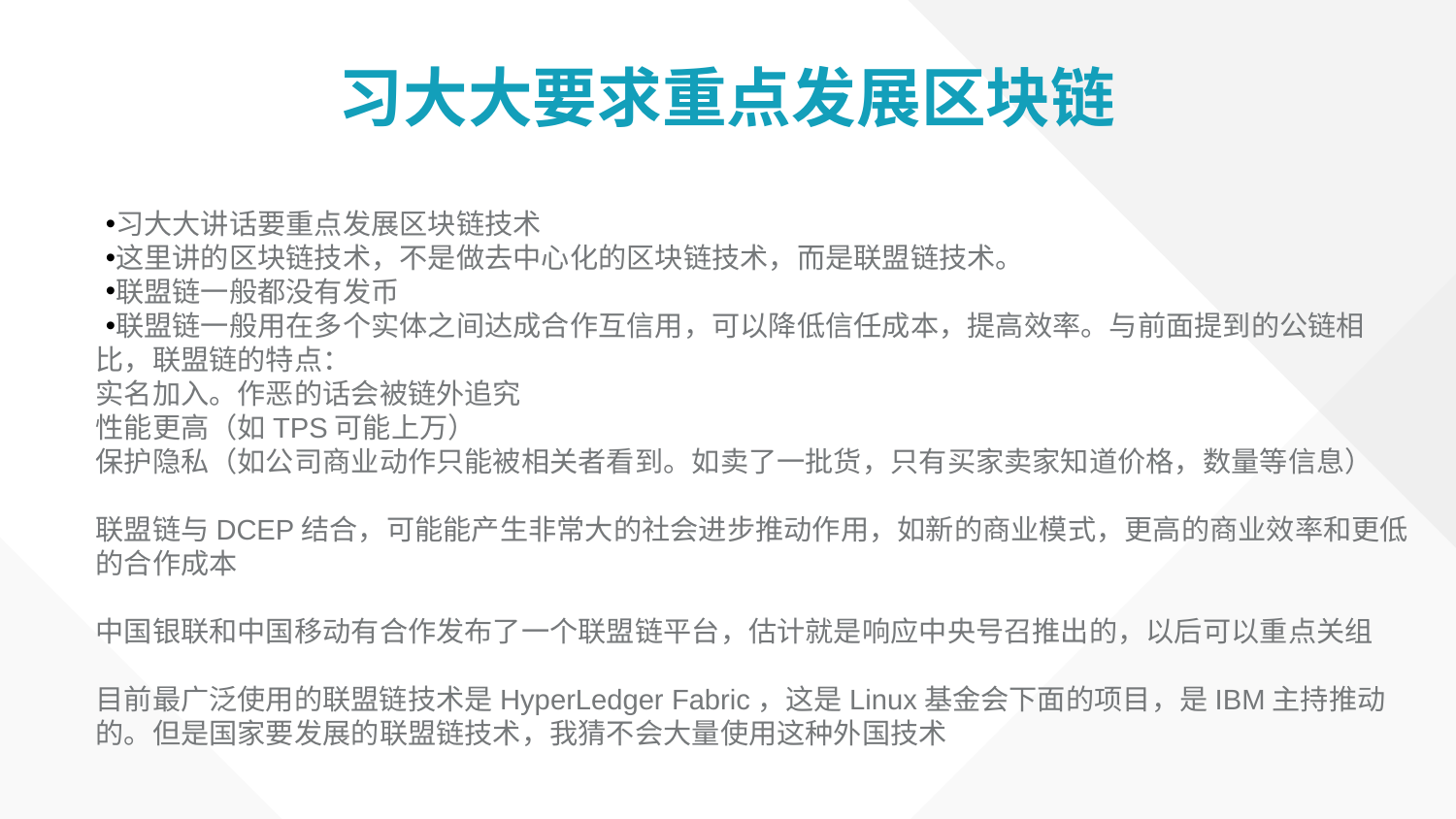

# 习大大要求重点发展区块链
习大大讲话要重点发展区块链技术
这里讲的区块链技术，不是做去中心化的区块链技术，而是联盟链技术。
联盟链一般都没有发币
联盟链一般用在多个实体之间达成合作互信用，可以降低信任成本，提高效率。与前面提到的公链相比，联盟链的特点：
实名加入。作恶的话会被链外追究
性能更高（如TPS可能上万）
保护隐私（如公司商业动作只能被相关者看到。如卖了一批货，只有买家卖家知道价格，数量等信息）

联盟链与DCEP结合，可能能产生非常大的社会进步推动作用，如新的商业模式，更高的商业效率和更低的合作成本

中国银联和中国移动有合作发布了一个联盟链平台，估计就是响应中央号召推出的，以后可以重点关组

目前最广泛使用的联盟链技术是HyperLedger Fabric，这是Linux基金会下面的项目，是IBM主持推动的。但是国家要发展的联盟链技术，我猜不会大量使用这种外国技术